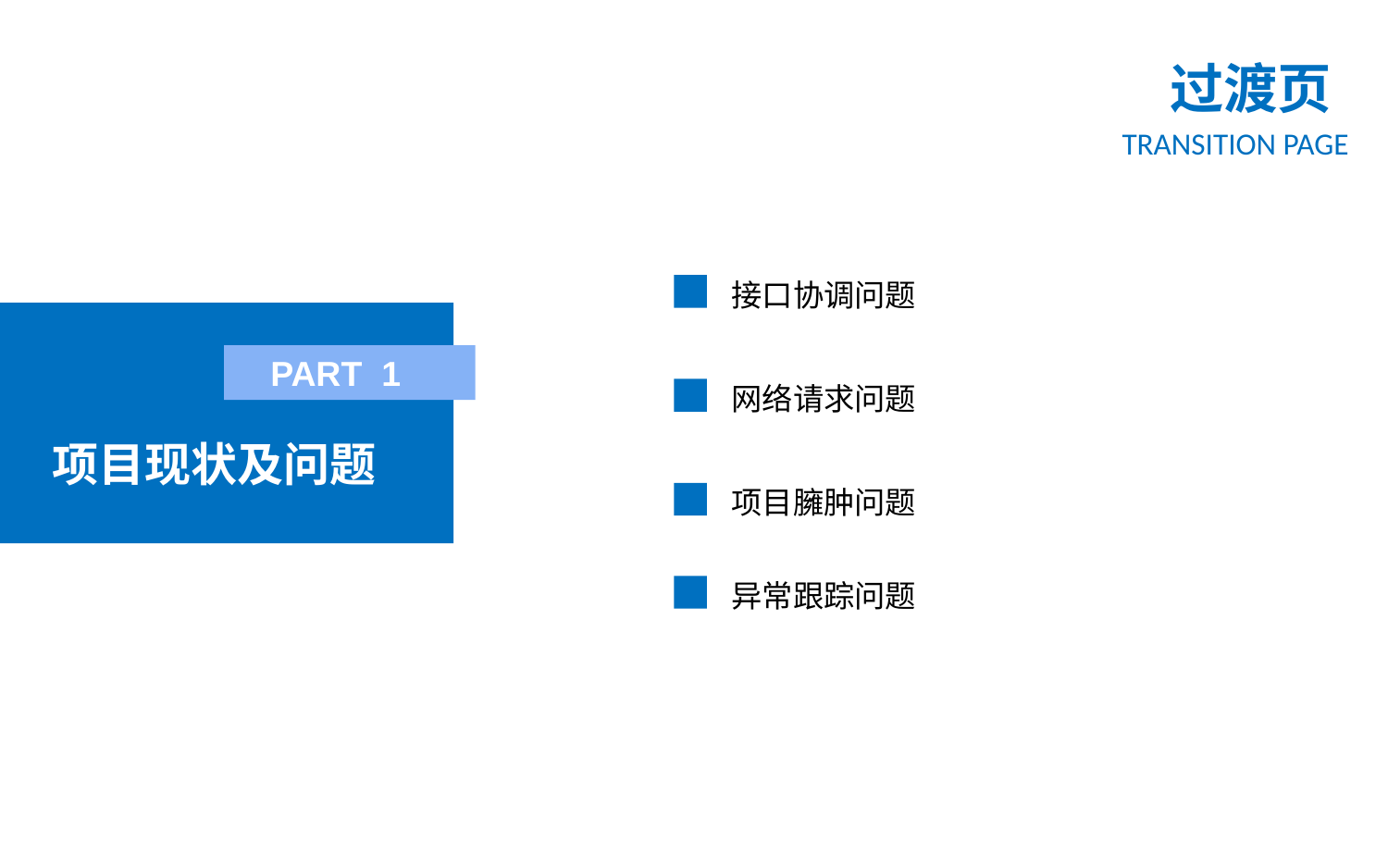

过渡页
TRANSITION PAGE
接口协调问题

项目现状及问题

PART  1
网络请求问题

项目臃肿问题

异常跟踪问题